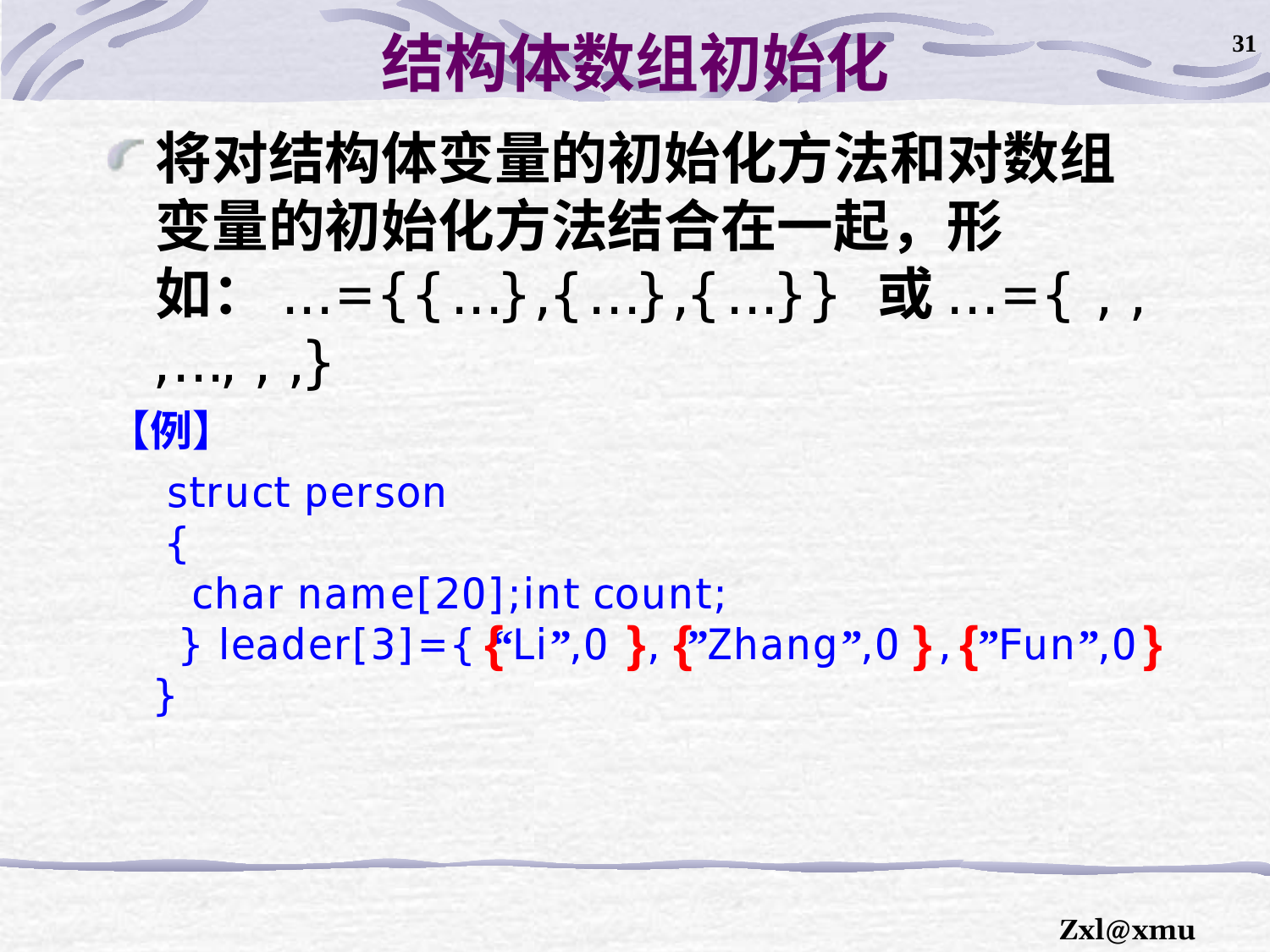

31
# 结构体数组初始化
将对结构体变量的初始化方法和对数组变量的初始化方法结合在一起，形如：...={{...},{...},{...}} 或...={ , , ,..., , ,}
【例】
	 struct person
 {
   char name[20];int count;
  } leader[3]={ “Li”,0   ,  ”Zhang”,0   ,  ”Fun”,0  }
{         }  {                }  {            }